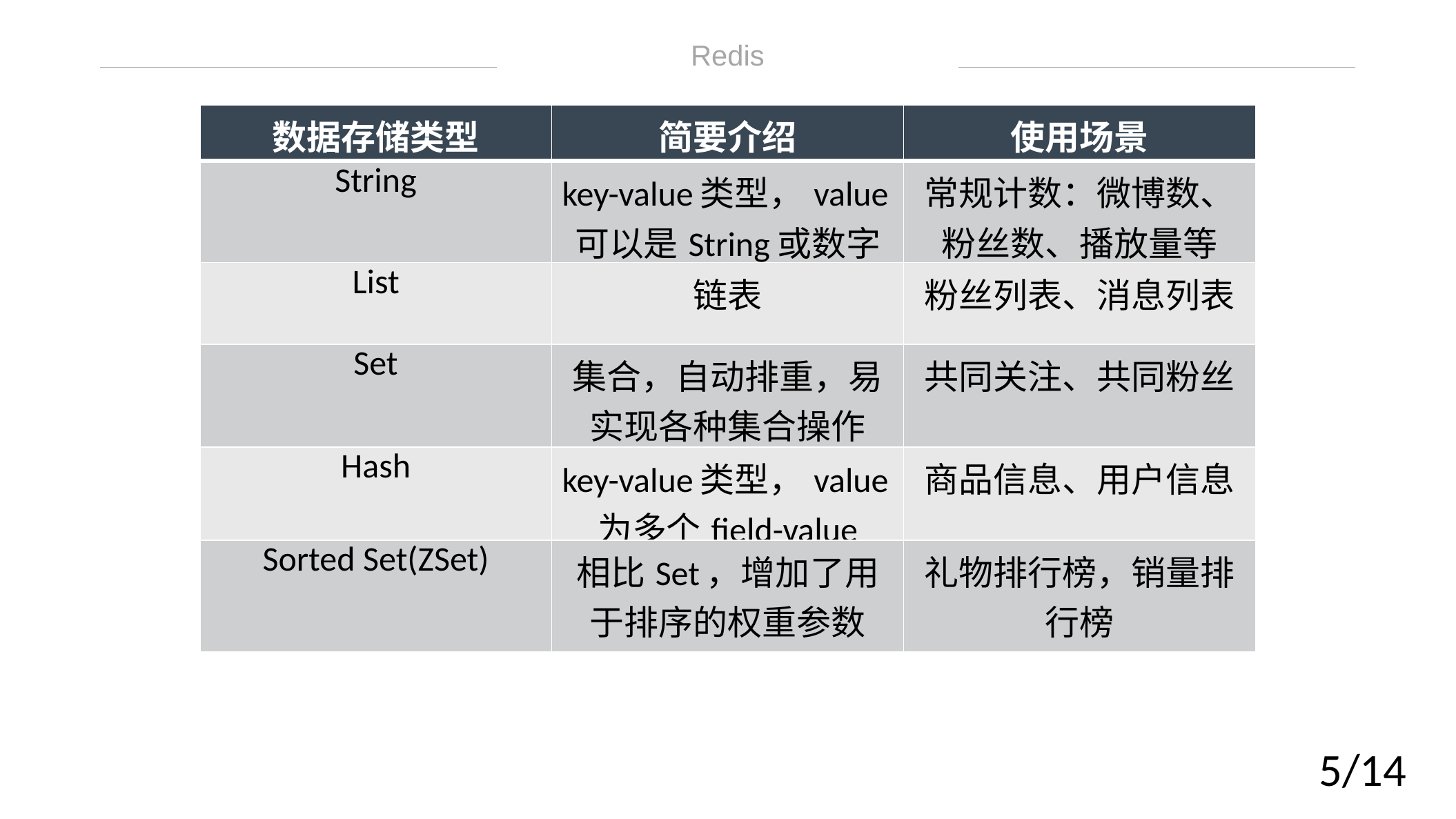

Redis
| 数据存储类型 | 简要介绍 | 使用场景 |
| --- | --- | --- |
| String | key-value类型，value可以是String或数字 | 常规计数：微博数、粉丝数、播放量等 |
| List | 链表 | 粉丝列表、消息列表 |
| Set | 集合，自动排重，易实现各种集合操作 | 共同关注、共同粉丝 |
| Hash | key-value类型，value为多个field-value | 商品信息、用户信息 |
| Sorted Set(ZSet) | 相比Set，增加了用于排序的权重参数 | 礼物排行榜，销量排行榜 |
5/14